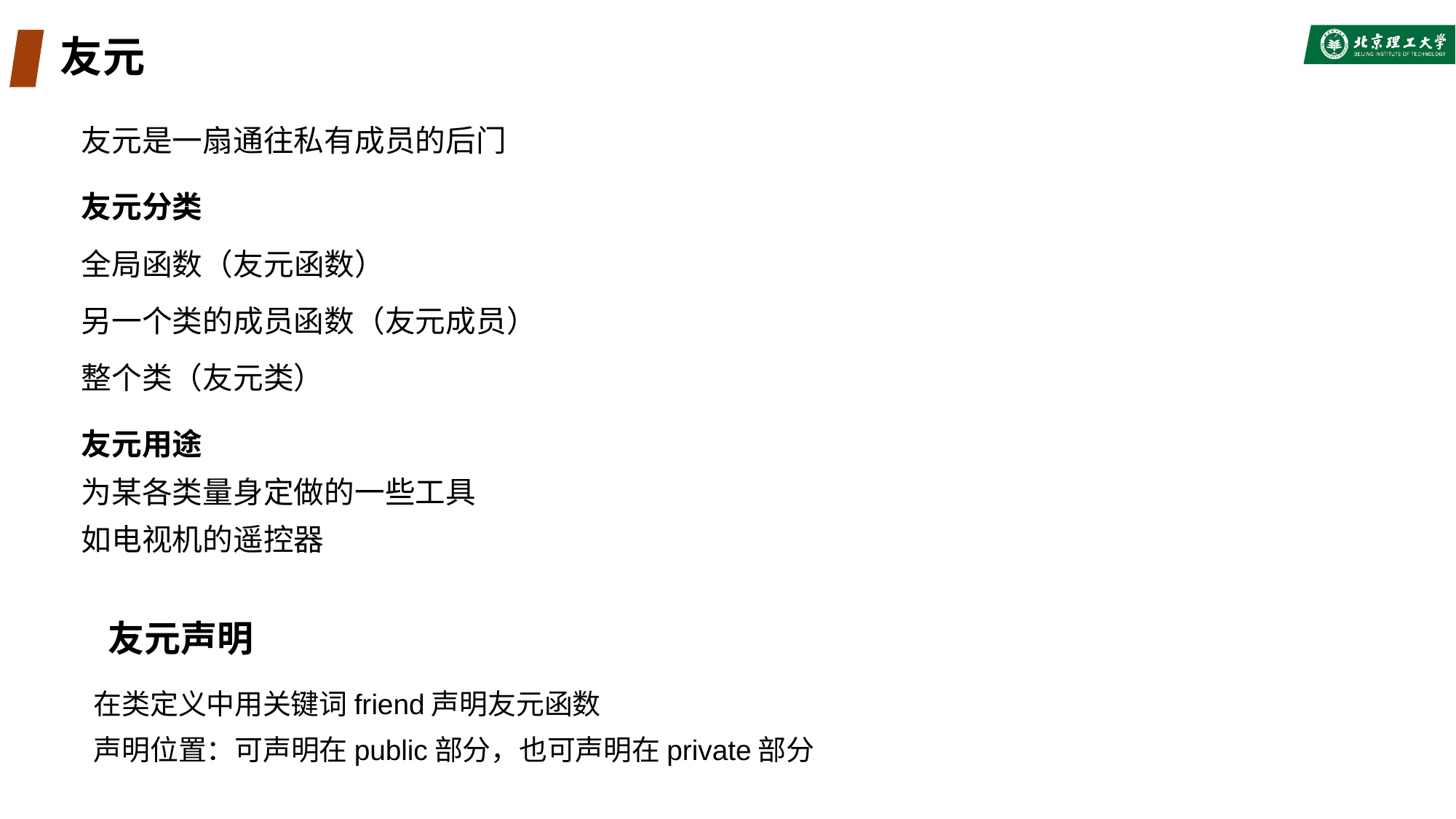

# 友元
友元是一扇通往私有成员的后门
友元分类
全局函数（友元函数）
另一个类的成员函数（友元成员）
整个类（友元类）
友元用途
为某各类量身定做的一些工具
如电视机的遥控器
友元声明
在类定义中用关键词friend声明友元函数
声明位置：可声明在public部分，也可声明在private部分